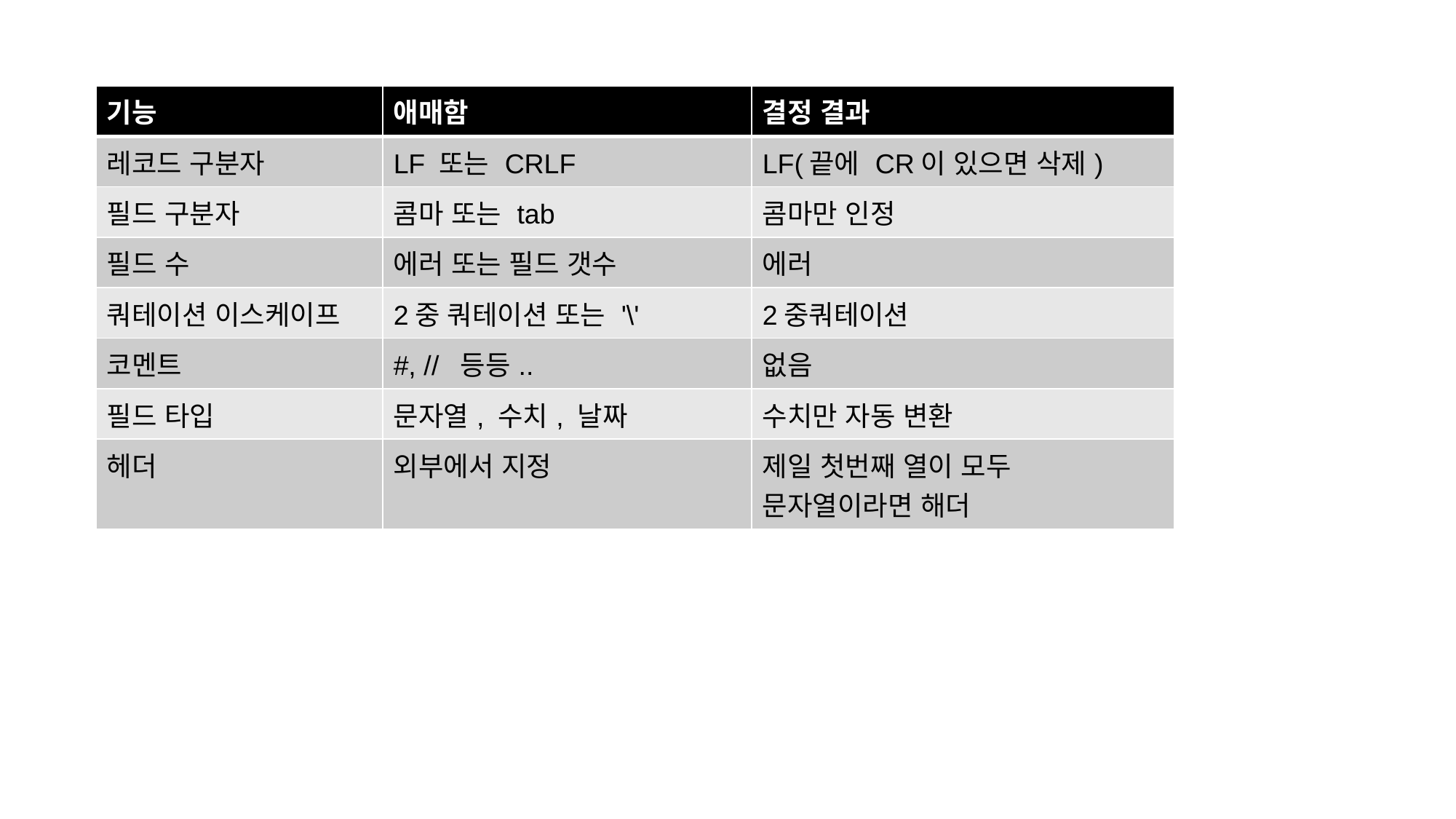

| 기능 | 애매함 | 결정 결과 |
| --- | --- | --- |
| 레코드 구분자 | LF 또는 CRLF | LF(끝에 CR이 있으면 삭제) |
| 필드 구분자 | 콤마 또는 tab | 콤마만 인정 |
| 필드 수 | 에러 또는 필드 갯수 | 에러 |
| 쿼테이션 이스케이프 | 2중 쿼테이션 또는 '\' | 2중쿼테이션 |
| 코멘트 | #, // 등등.. | 없음 |
| 필드 타입 | 문자열, 수치, 날짜 | 수치만 자동 변환 |
| 헤더 | 외부에서 지정 | 제일 첫번째 열이 모두 문자열이라면 해더 |